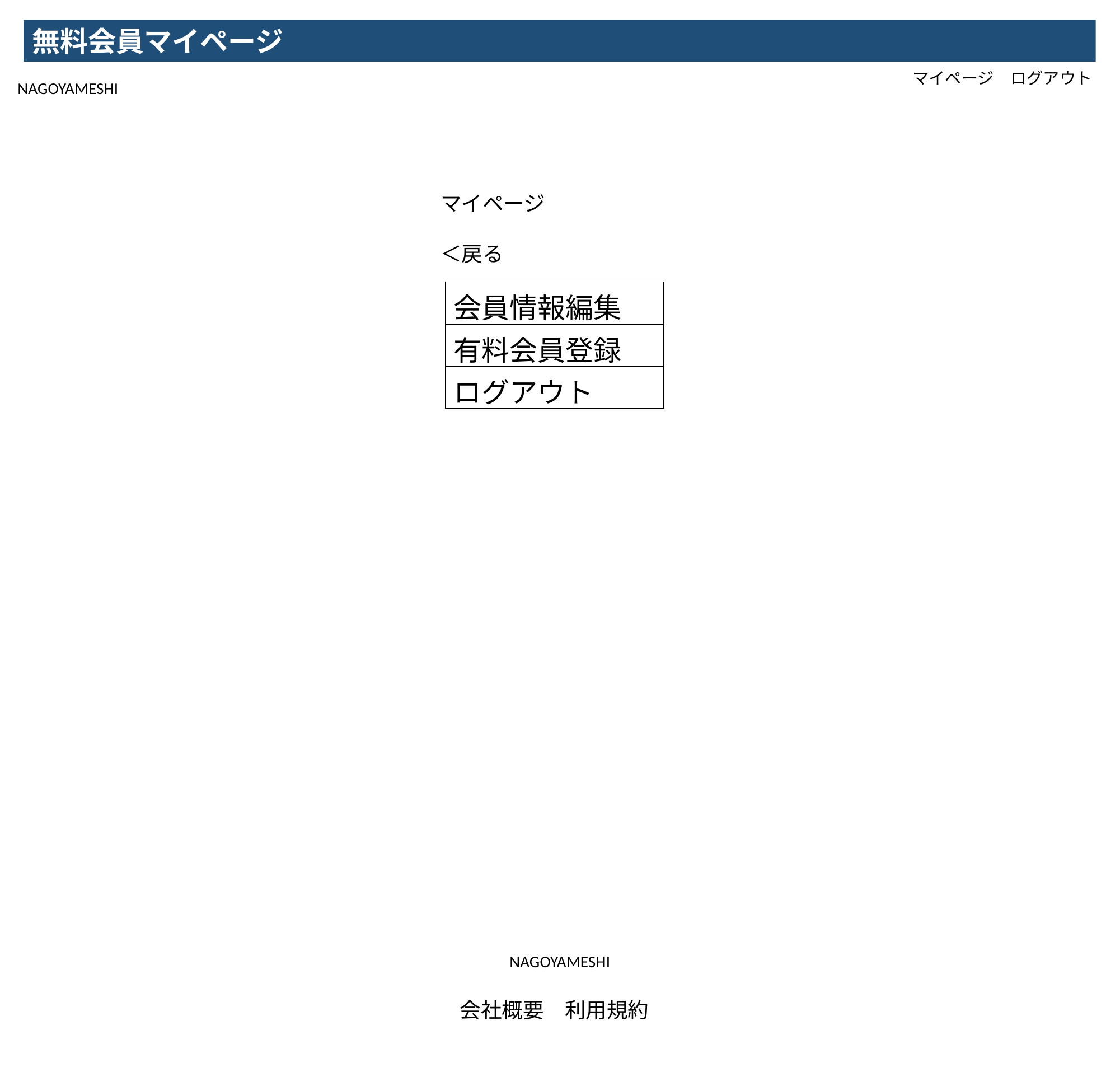

無料会員マイページ
マイページ　ログアウト

NAGOYAMESHI
マイページ

＜戻る
| 会員情報編集 |
| --- |
| 有料会員登録 |
| ログアウト |
NAGOYAMESHI
会社概要　利用規約